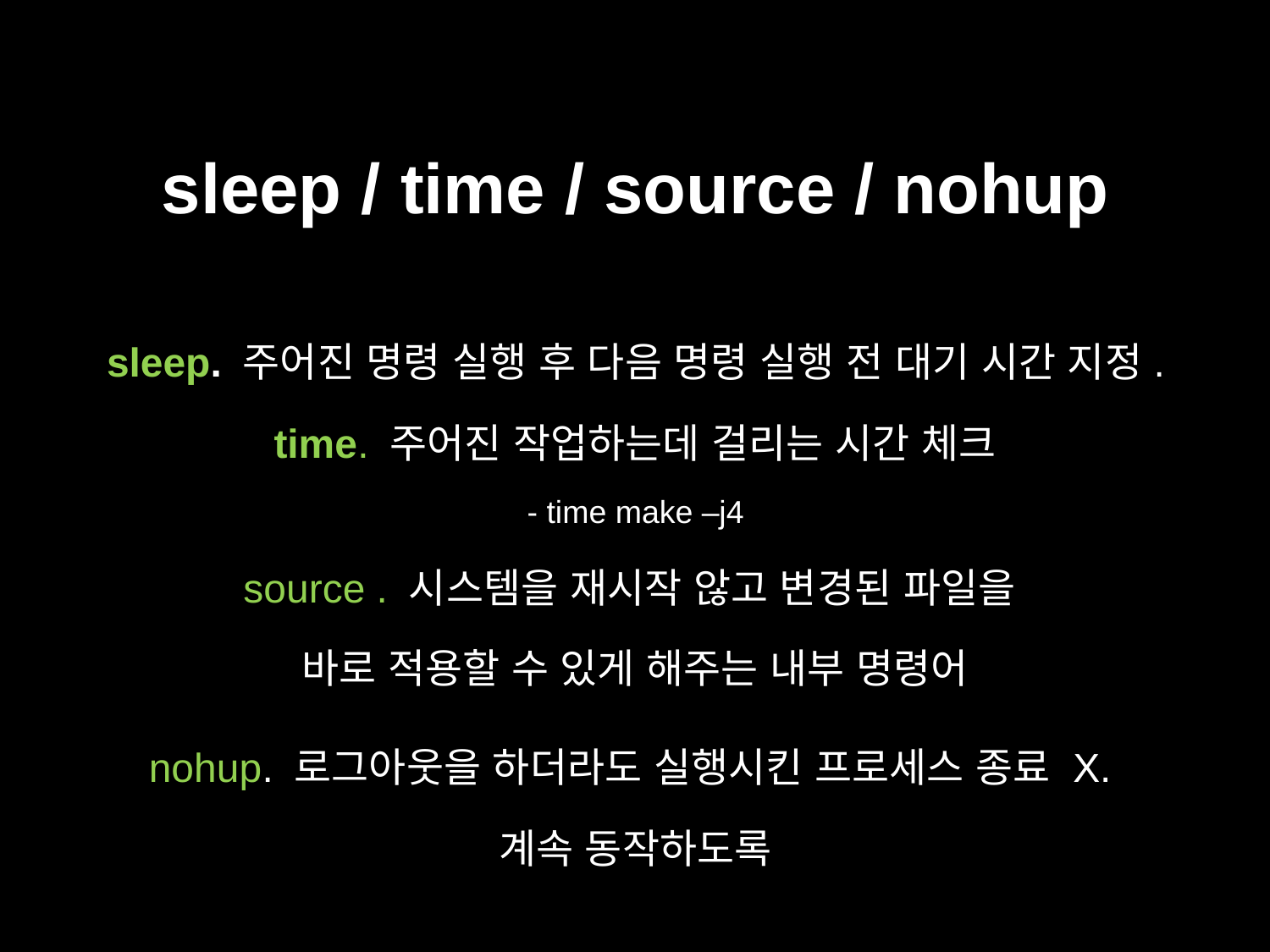

# sleep / time / source / nohup
sleep. 주어진 명령 실행 후 다음 명령 실행 전 대기 시간 지정.
time. 주어진 작업하는데 걸리는 시간 체크
- time make –j4
source . 시스템을 재시작 않고 변경된 파일을
바로 적용할 수 있게 해주는 내부 명령어

nohup. 로그아웃을 하더라도 실행시킨 프로세스 종료 X.
계속 동작하도록